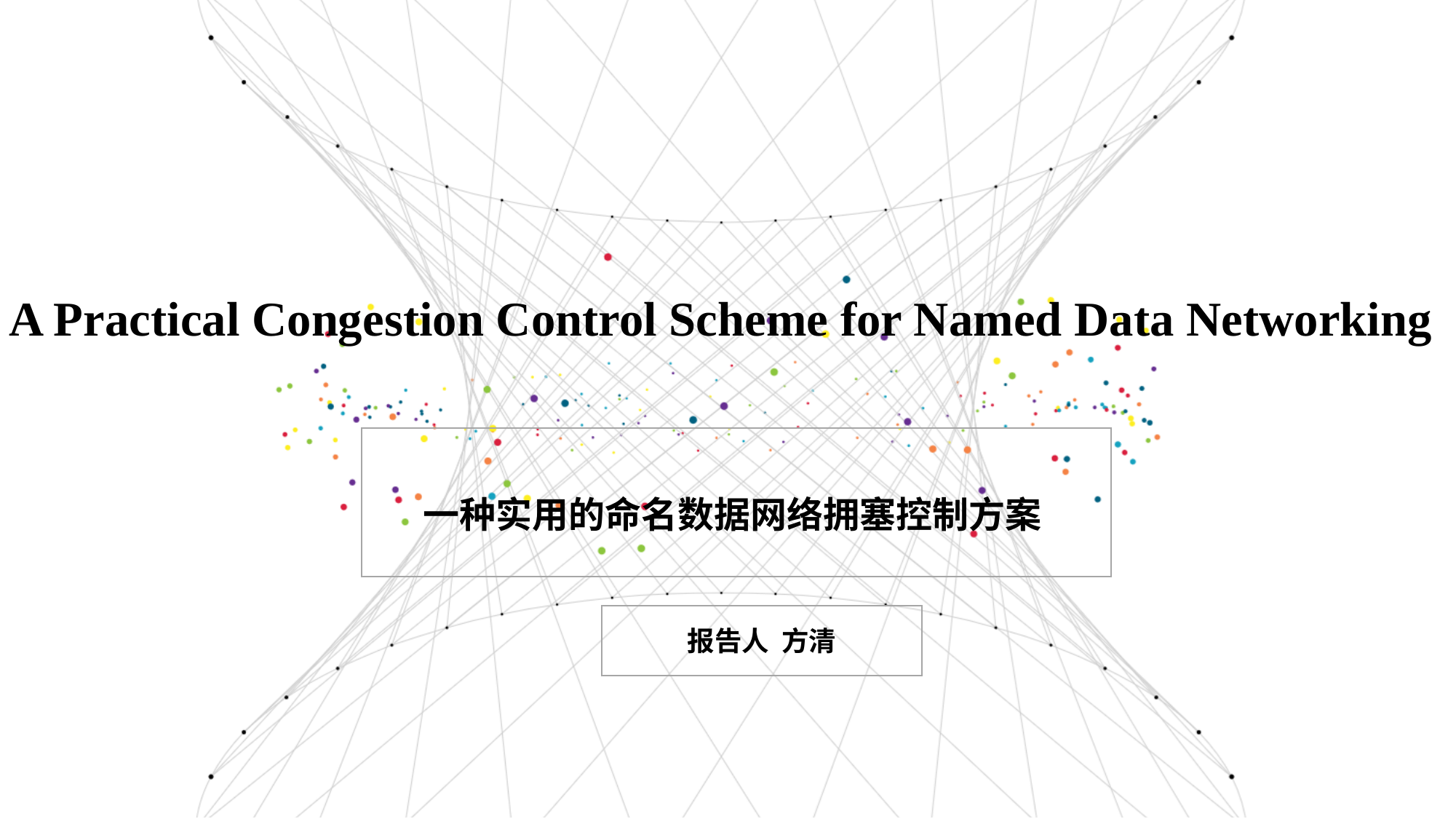

A Practical Congestion Control Scheme for Named Data Networking
一种实用的命名数据网络拥塞控制方案
报告人  方清